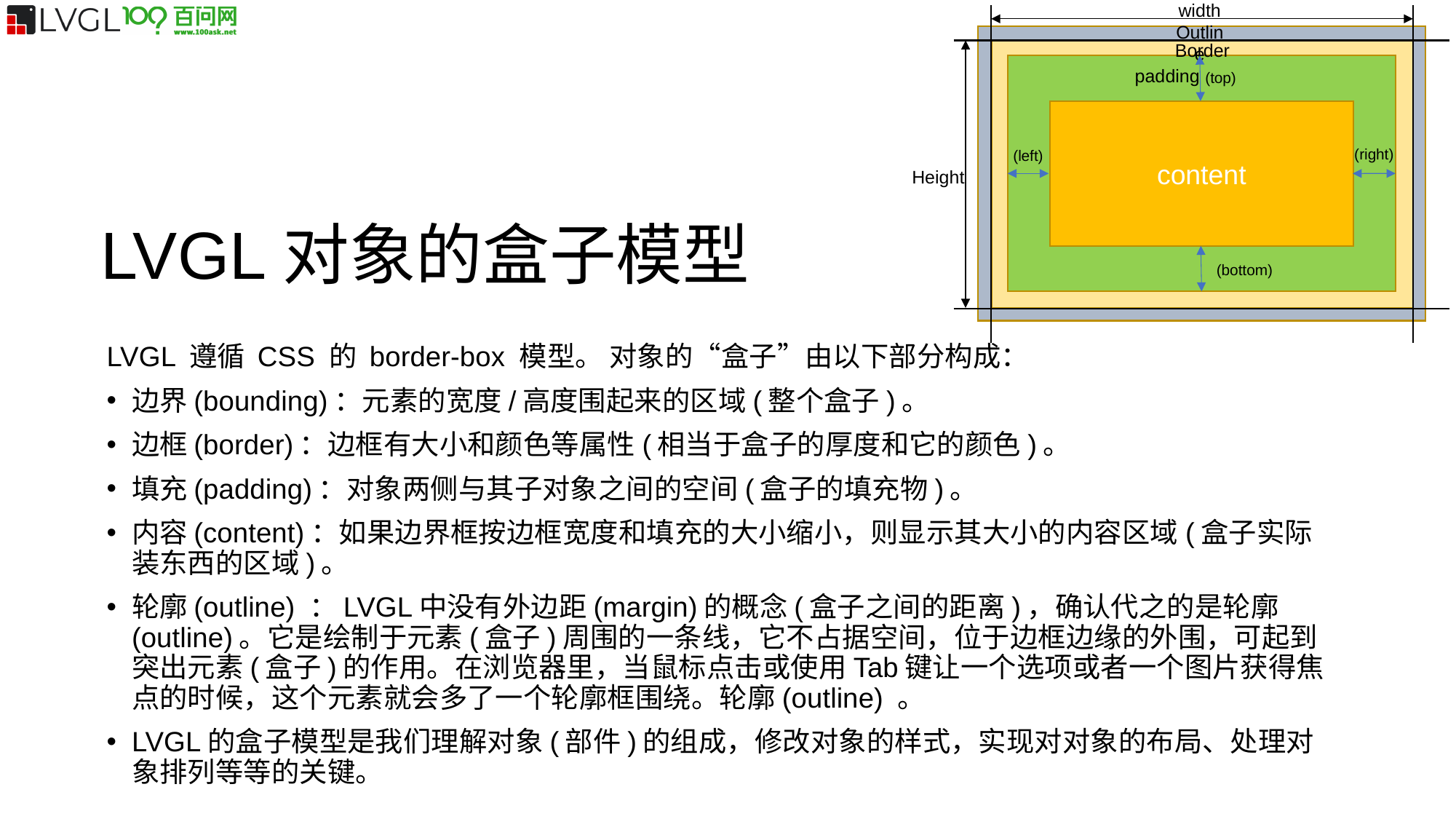

width
Outline

Border

padding
(top)
content
(right)
(left)
Height
(bottom)
LVGL对象的盒子模型
LVGL 遵循 CSS 的 border-box 模型。 对象的“盒子”由以下部分构成：
边界(bounding)：元素的宽度/高度围起来的区域(整个盒子)。
边框(border)：边框有大小和颜色等属性(相当于盒子的厚度和它的颜色)。
填充(padding)：对象两侧与其子对象之间的空间(盒子的填充物)。
内容(content)：如果边界框按边框宽度和填充的大小缩小，则显示其大小的内容区域(盒子实际装东西的区域)。
轮廓(outline) ：LVGL中没有外边距(margin)的概念(盒子之间的距离)，确认代之的是轮廓(outline)。它是绘制于元素(盒子)周围的一条线，它不占据空间，位于边框边缘的外围，可起到突出元素(盒子)的作用。在浏览器里，当鼠标点击或使用Tab键让一个选项或者一个图片获得焦点的时候，这个元素就会多了一个轮廓框围绕。轮廓(outline) 。
LVGL的盒子模型是我们理解对象(部件)的组成，修改对象的样式，实现对对象的布局、处理对象排列等等的关键。